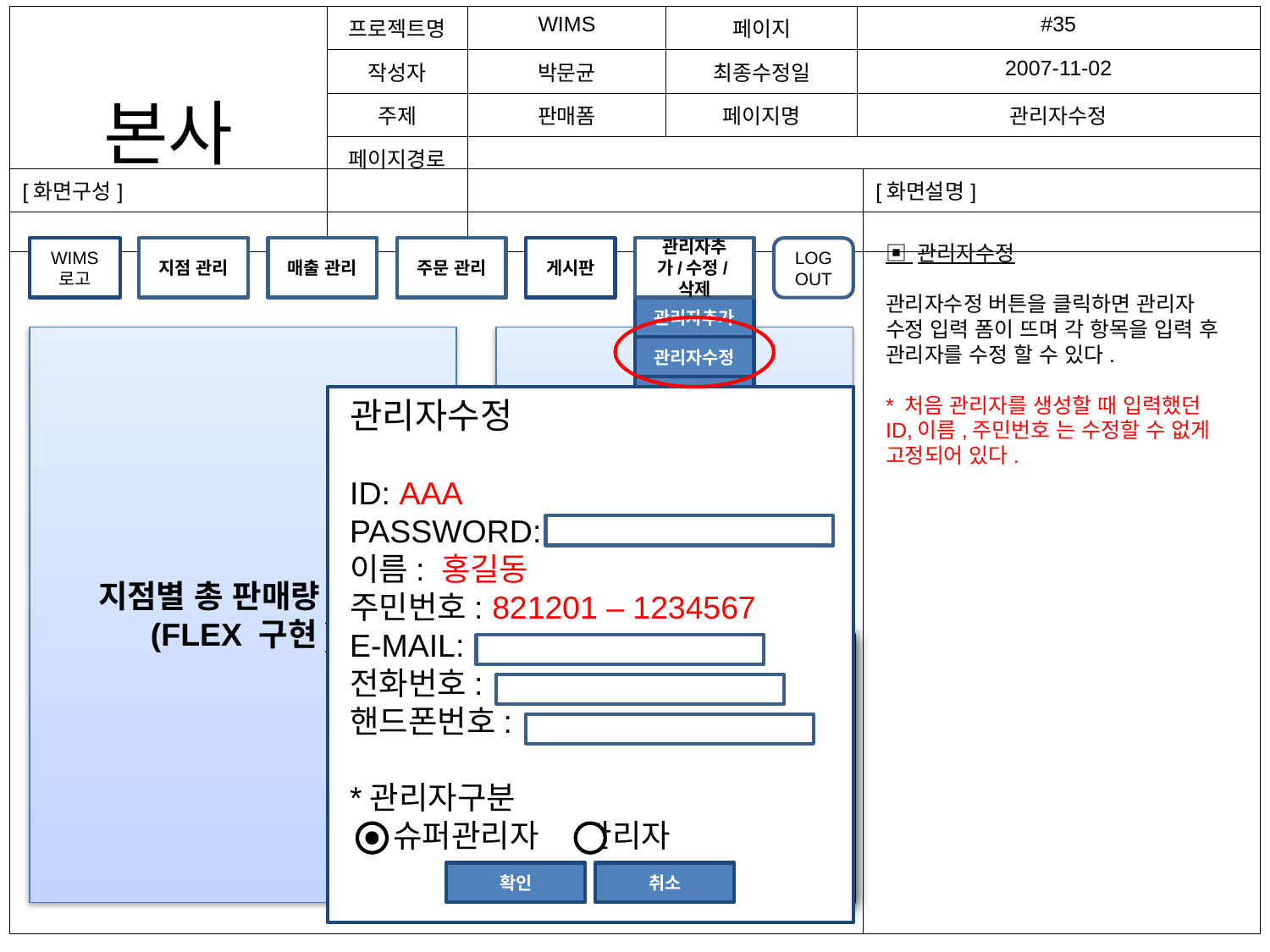

| 본사 | 프로젝트명 | WIMS | 페이지 | #35 |
| --- | --- | --- | --- | --- |
|  | 작성자 | 박문균 | 최종수정일 | 2007-11-02 |
|  | 주제 | 판매폼 | 페이지명 | 관리자수정 |
|  | 페이지경로 |  |  |  |
| [화면구성] | [화면설명] |
| --- | --- |
|  |  |
▣ 관리자수정

관리자수정 버튼을 클릭하면 관리자 수정 입력 폼이 뜨며 각 항목을 입력 후 관리자를 수정 할 수 있다.

* 처음 관리자를 생성할 때 입력했던 ID,이름,주민번호 는 수정할 수 없게 고정되어 있다.
관리자추가/수정/삭제
WIMS
로고
지점 관리
매출 관리
주문 관리
게시판
LOG OUT
관리자추가

지점별 총 판매량 차트
(FLEX 구현)
각 지점 측
주문요청 리스트
관리자수정
관리자삭제

관리자수정

ID: AAA
PASSWORD:
이름: 홍길동
주민번호: 821201 – 1234567
E-MAIL:
전화번호:
핸드폰번호:

*관리자구분
    슈퍼관리자     관리자

본사게시판 최근 내용

확인
취소